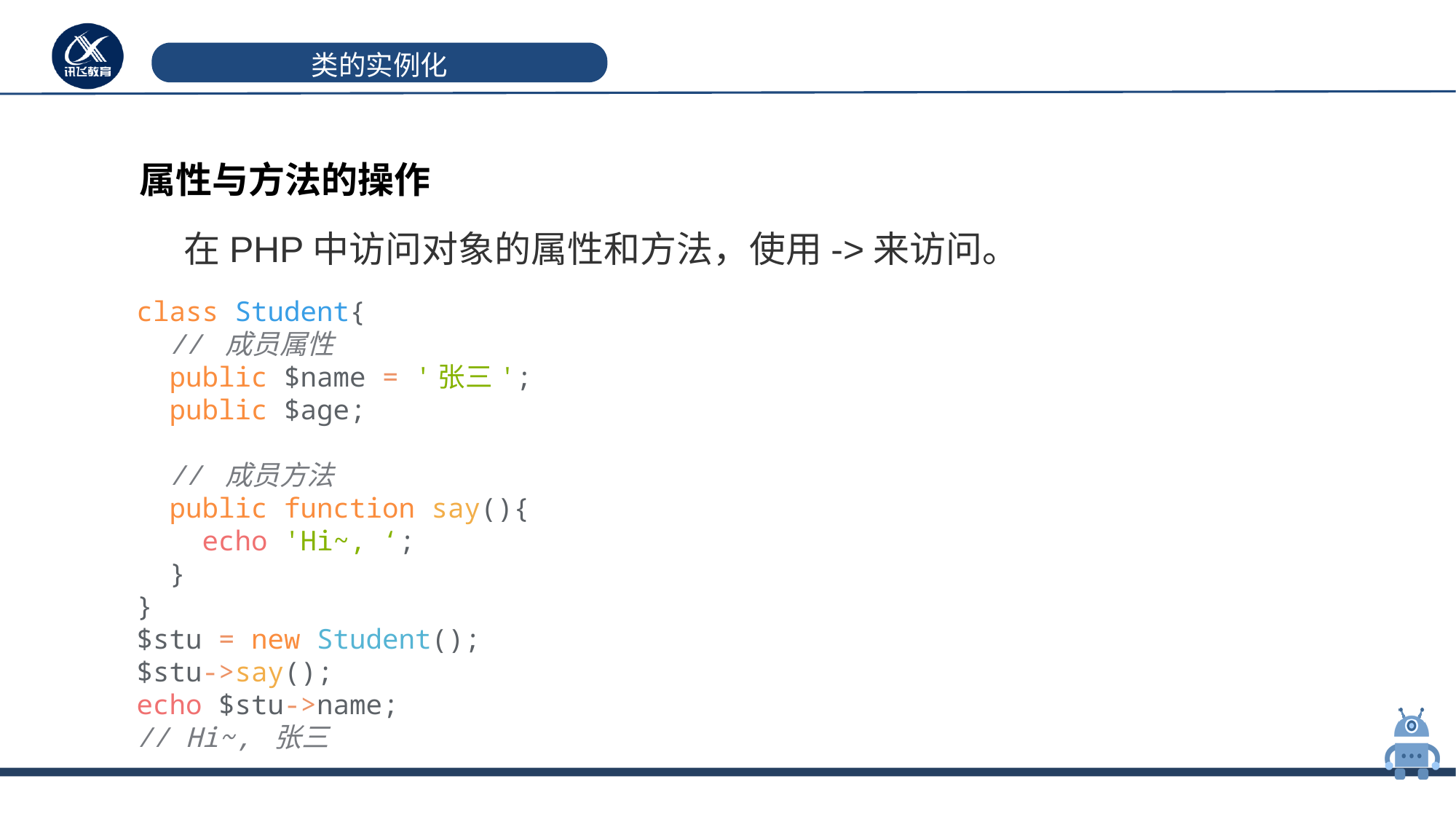

# 类的实例化
属性与方法的操作
        在PHP中访问对象的属性和方法，使用->来访问。
class Student{
  // 成员属性
  public $name = '张三';
  public $age;
  // 成员方法
  public function say(){
    echo 'Hi~, ‘;
  }
}
$stu = new Student();
$stu->say();
echo $stu->name;
// Hi~, 张三